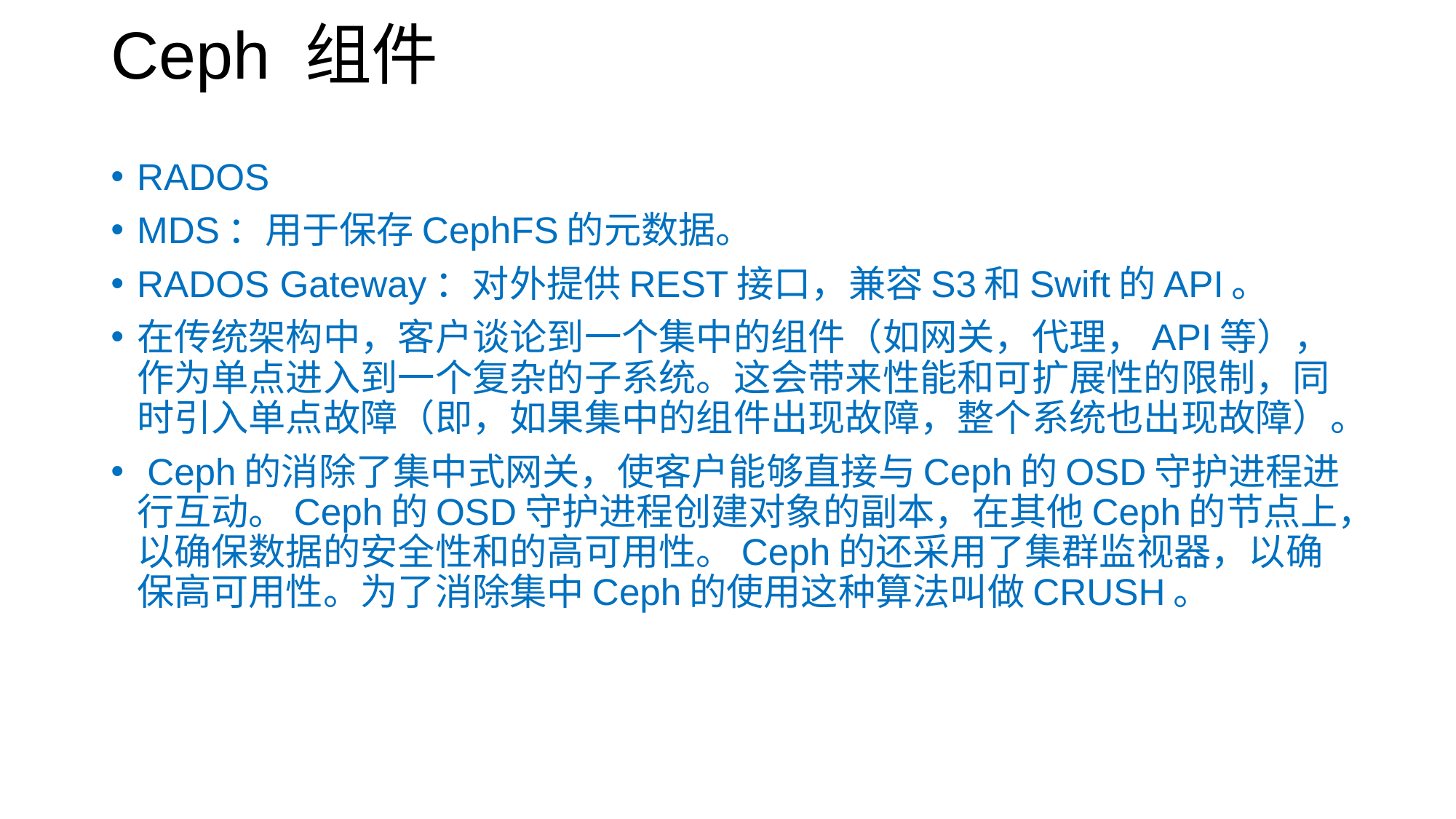

# Ceph 组件
RADOS
MDS：用于保存CephFS的元数据。
RADOS Gateway：对外提供REST接口，兼容S3和Swift的API。
在传统架构中，客户谈论到一个集中的组件（如网关，代理，API等），作为单点进入到一个复杂的子系统。这会带来性能和可扩展性的限制，同时引入单点故障（即，如果集中的组件出现故障，整个系统也出现故障）。
 Ceph的消除了集中式网关，使客户能够直接与Ceph的OSD守护进程进行互动。Ceph的OSD守护进程创建对象的副本，在其他Ceph的节点上，以确保数据的安全性和的高可用性。Ceph的还采用了集群监视器，以确保高可用性。为了消除集中Ceph的使用这种算法叫做CRUSH。